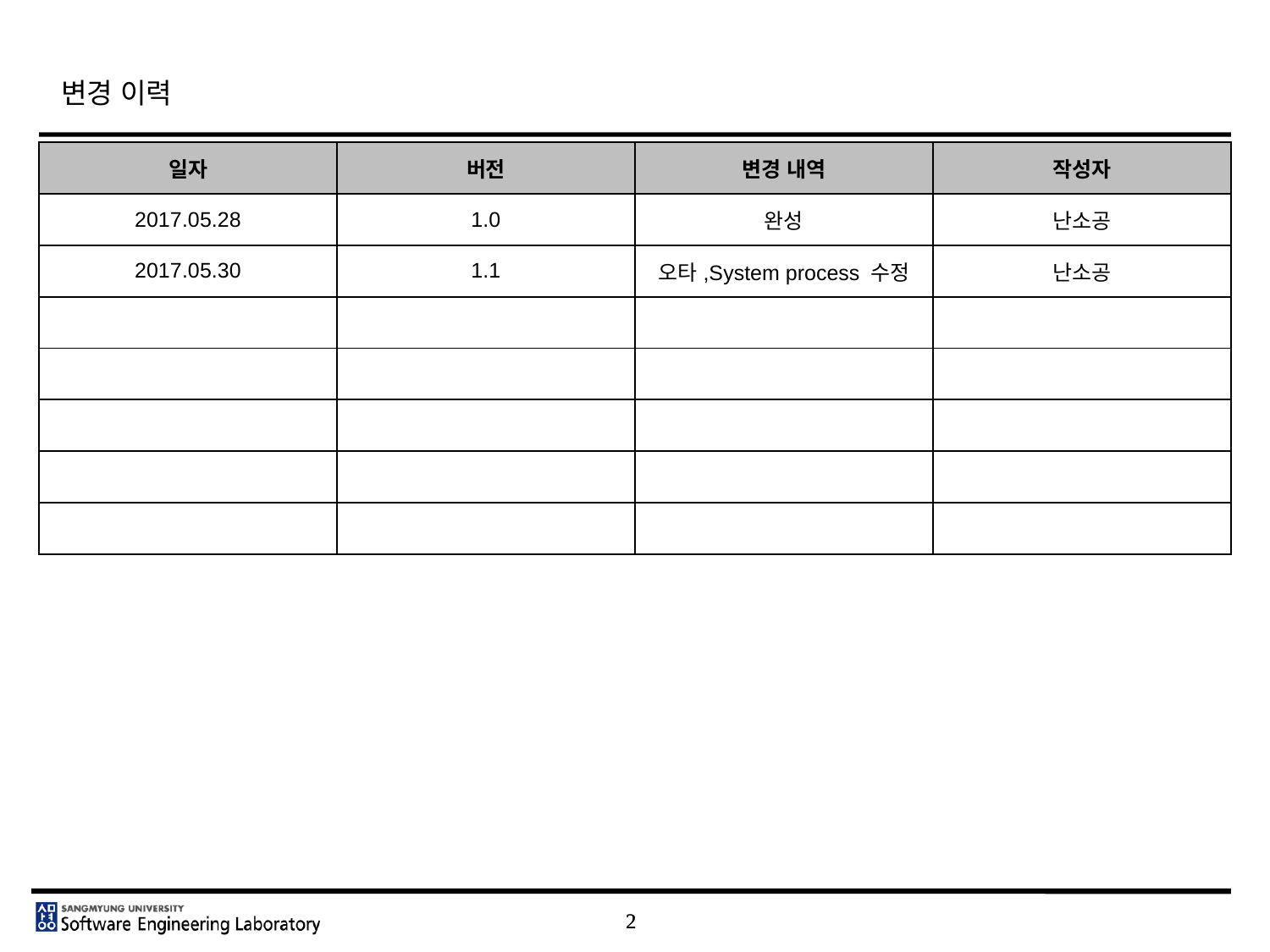

# 변경 이력
| 일자 | 버전 | 변경 내역 | 작성자 |
| --- | --- | --- | --- |
| 2017.05.28 | 1.0 | 완성 | 난소공 |
| 2017.05.30 | 1.1 | 오타,System process 수정 | 난소공 |
|  |  |  |  |
|  |  |  |  |
|  |  |  |  |
|  |  |  |  |
|  |  |  |  |